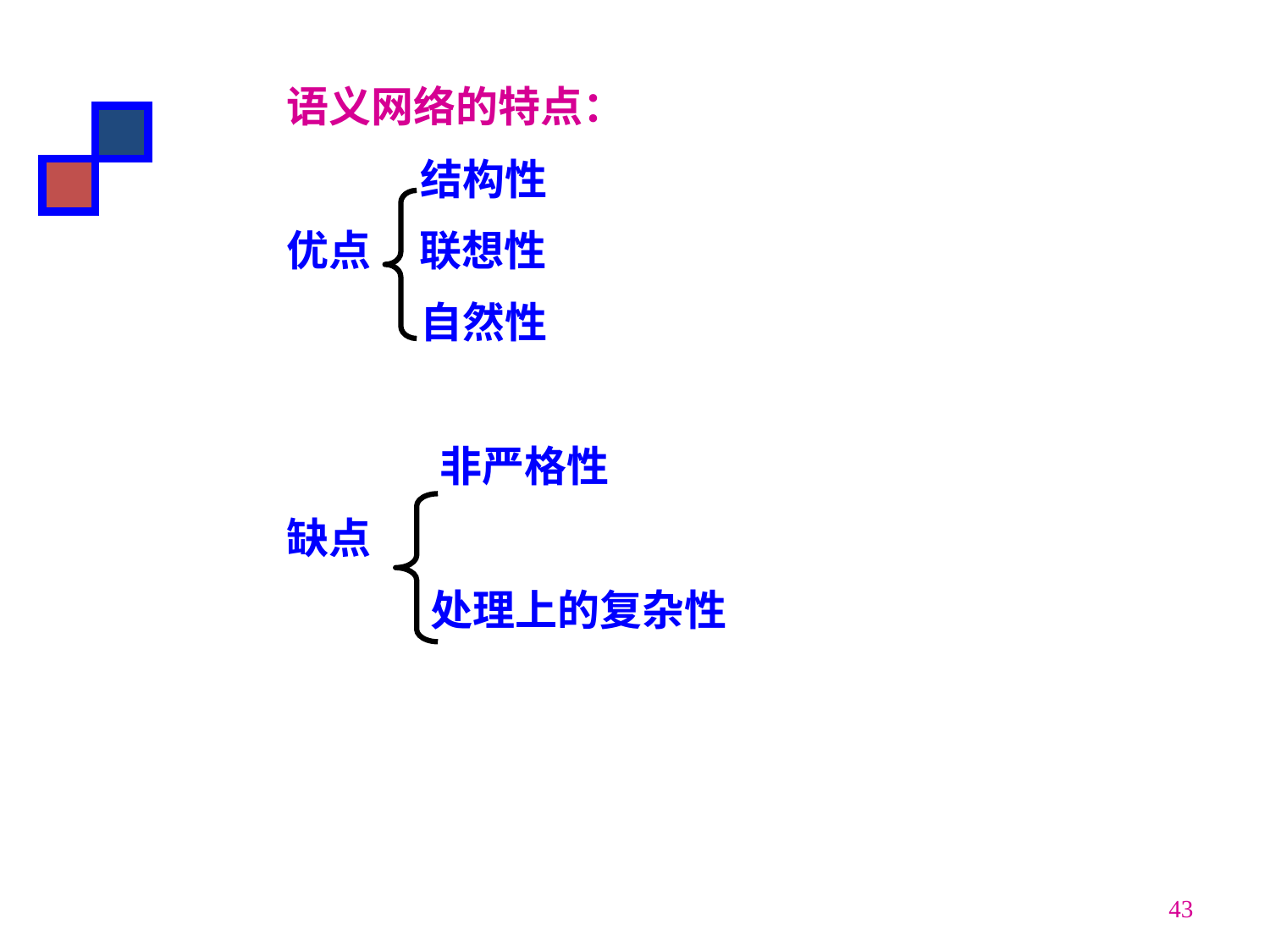

语义网络的特点：
             结构性
优点     联想性
             自然性

               非严格性
缺点
              处理上的复杂性

43